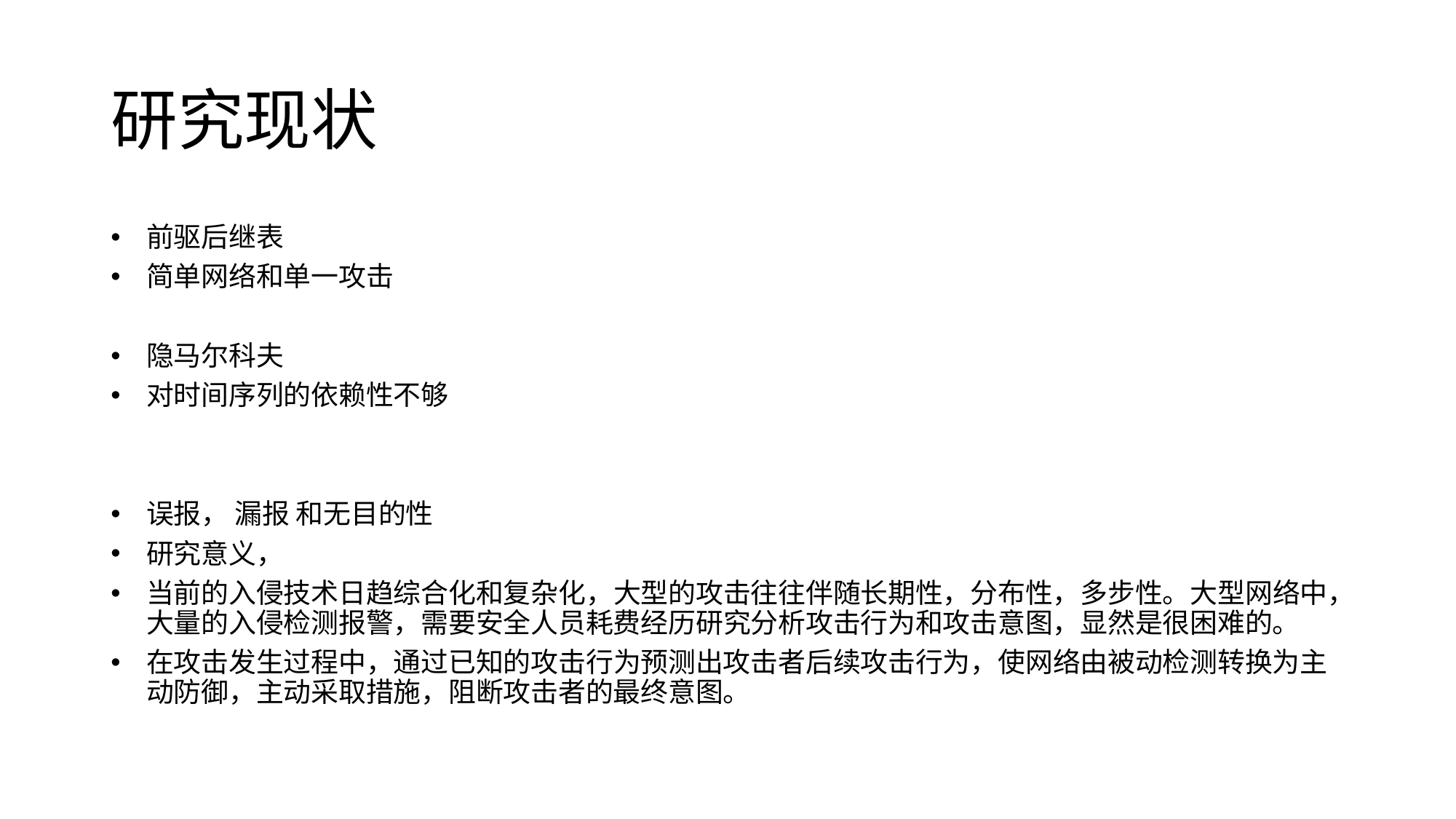

# 研究现状
前驱后继表
简单网络和单一攻击

隐马尔科夫
对时间序列的依赖性不够

误报， 漏报 和无目的性
研究意义，
当前的入侵技术日趋综合化和复杂化，大型的攻击往往伴随长期性，分布性，多步性。大型网络中，大量的入侵检测报警，需要安全人员耗费经历研究分析攻击行为和攻击意图，显然是很困难的。
在攻击发生过程中，通过已知的攻击行为预测出攻击者后续攻击行为，使网络由被动检测转换为主动防御，主动采取措施，阻断攻击者的最终意图。